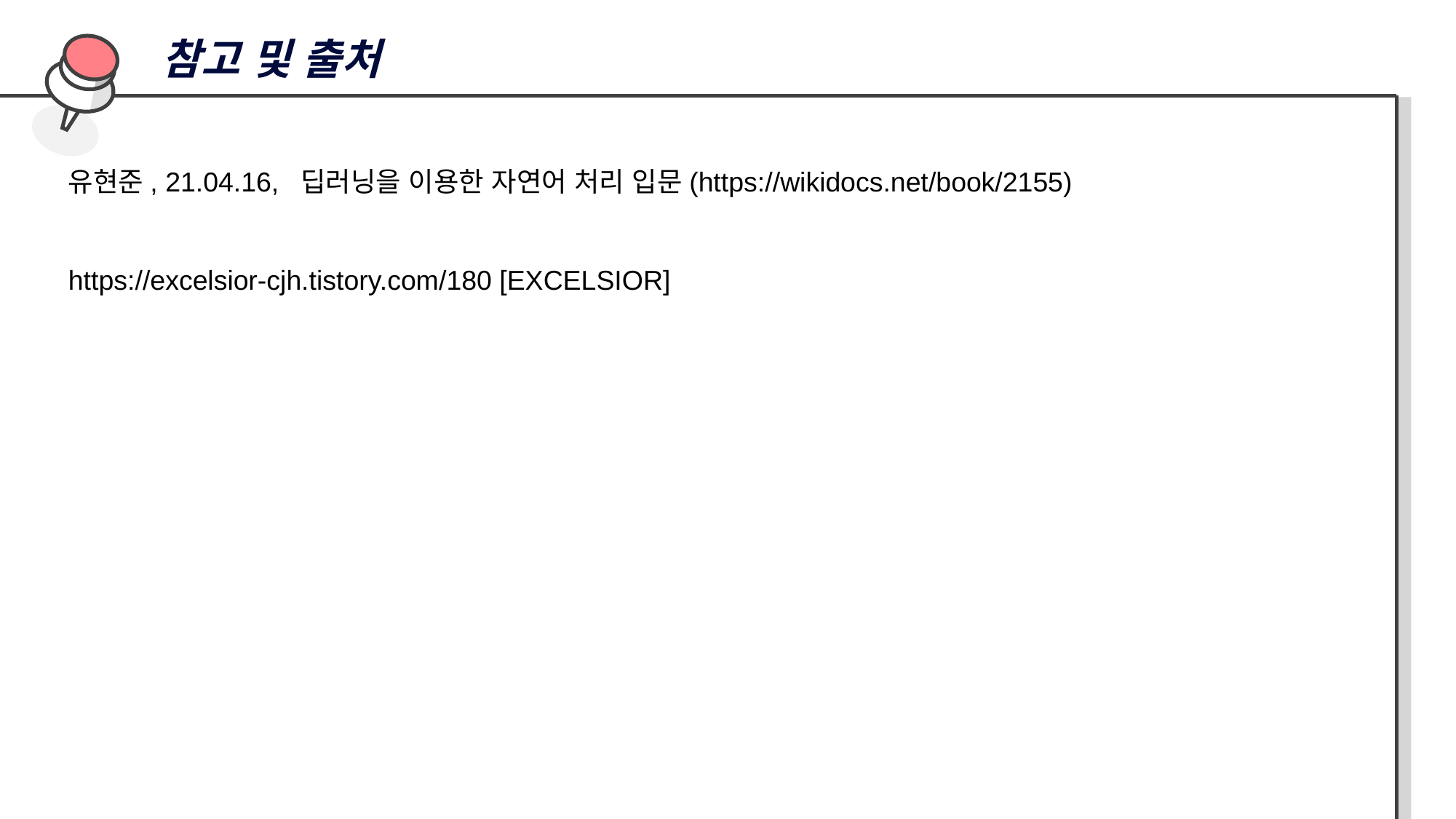

참고 및 출처

유현준, 21.04.16,  딥러닝을 이용한 자연어 처리 입문(https://wikidocs.net/book/2155)

https://excelsior-cjh.tistory.com/180 [EXCELSIOR]